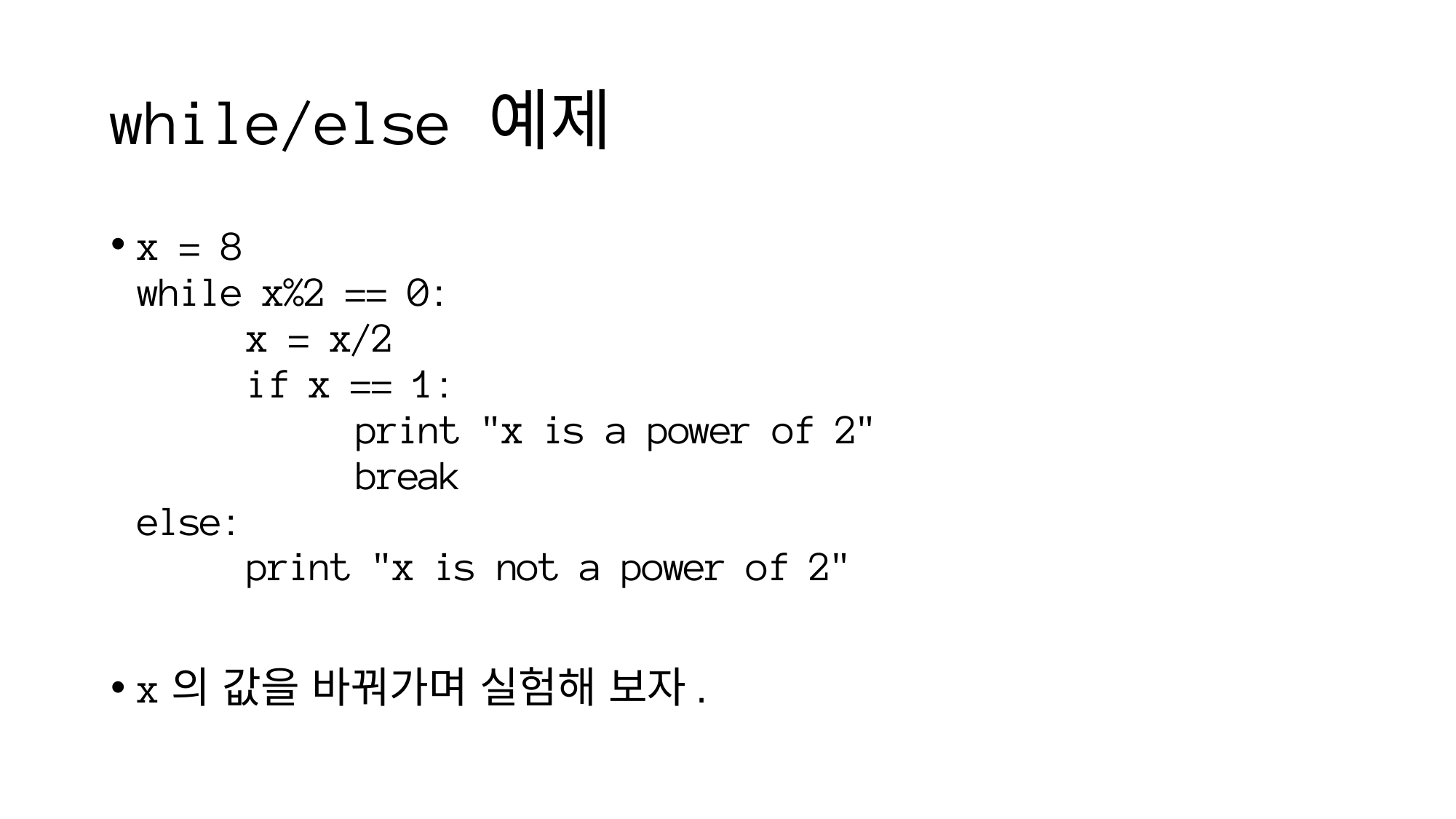

# while/else 예제
x = 8
while x%2 == 0:
	x = x/2
	if x == 1:
		print "x is a power of 2"
		break
else:
	print "x is not a power of 2"

x의 값을 바꿔가며 실험해 보자.